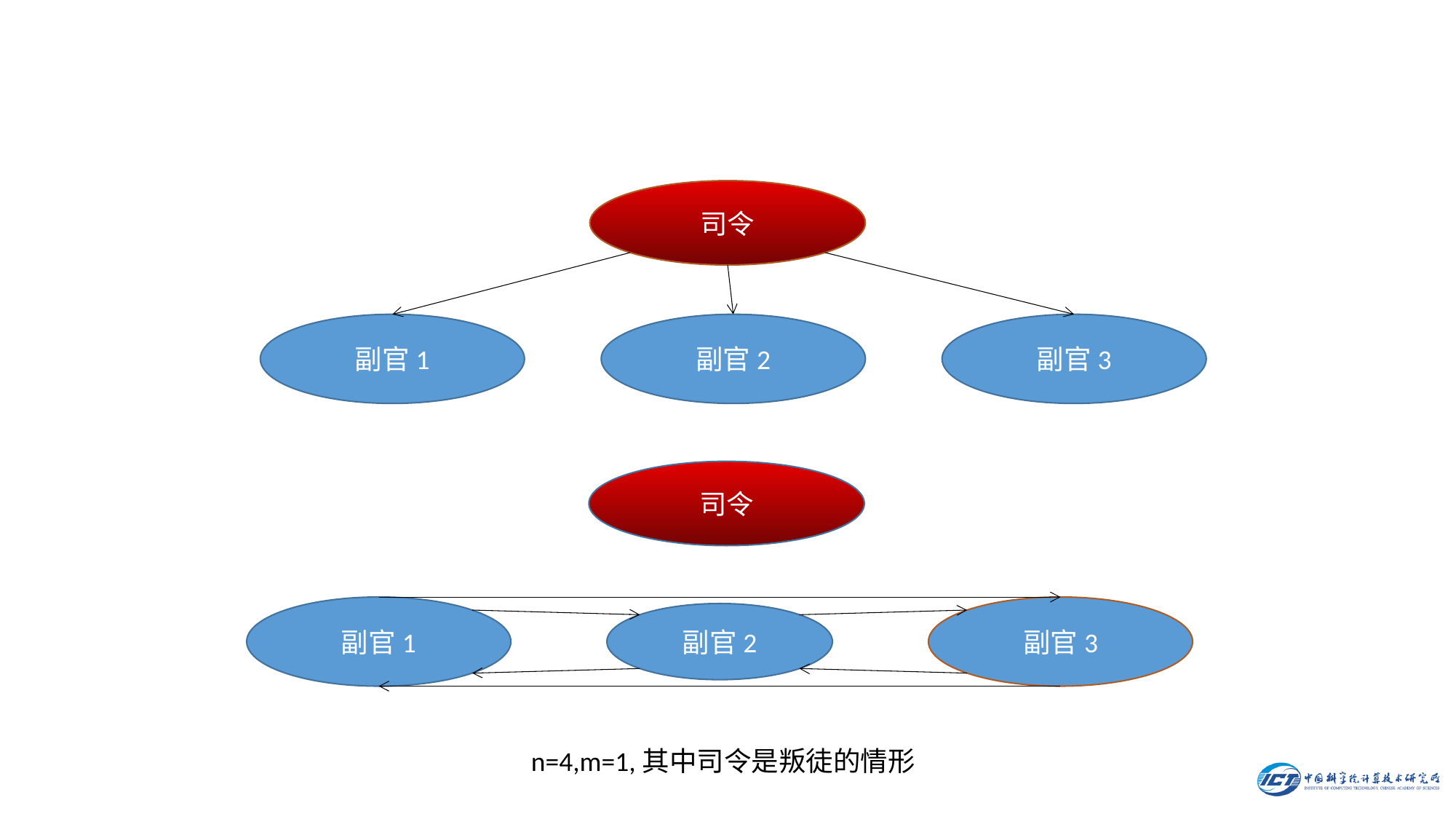

#
司令
副官1
副官2
副官3
司令
副官1
副官3
副官2
n=4,m=1,其中司令是叛徒的情形